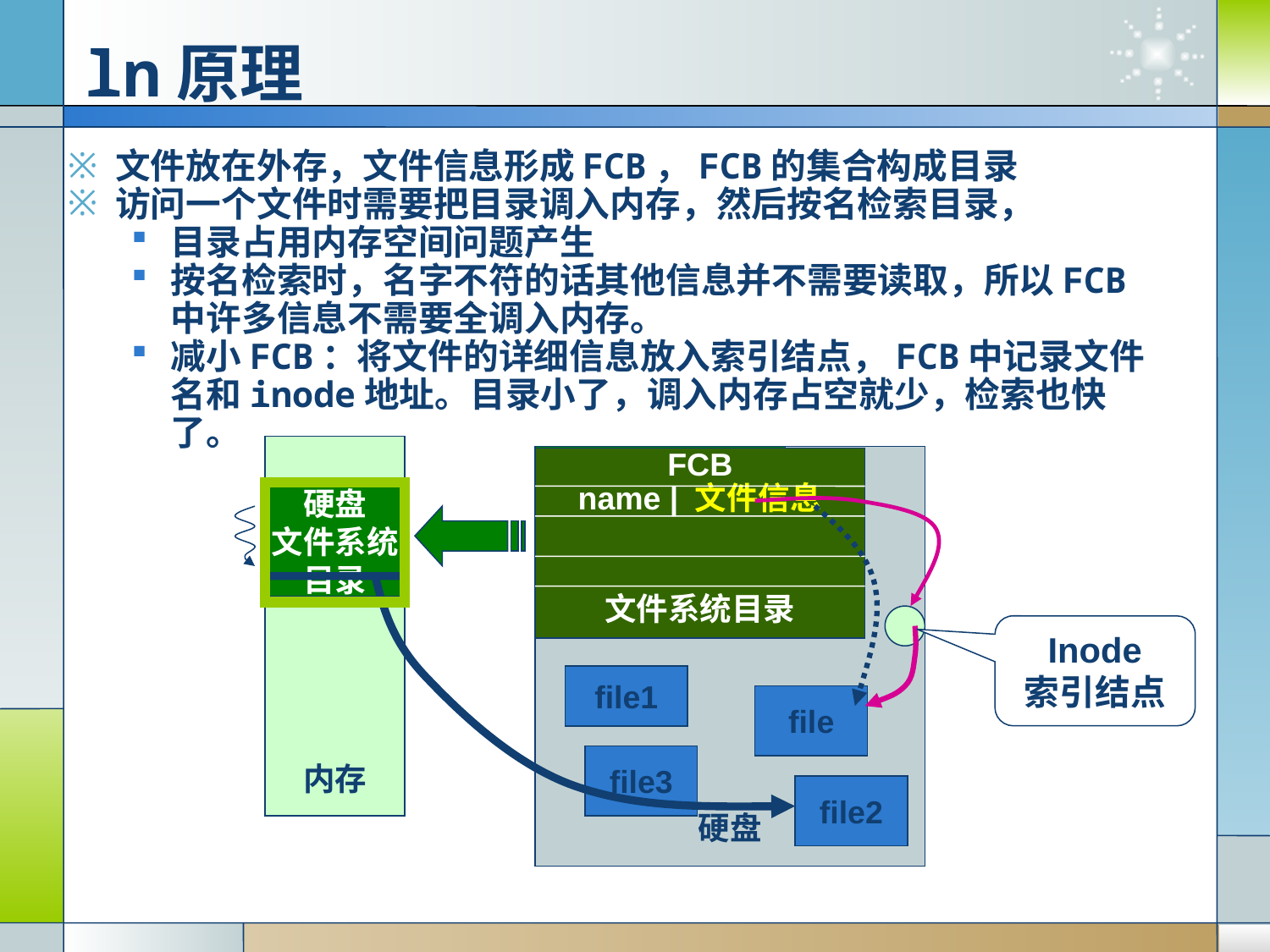

# ln原理
文件放在外存，文件信息形成FCB，FCB的集合构成目录
访问一个文件时需要把目录调入内存，然后按名检索目录，
目录占用内存空间问题产生
按名检索时，名字不符的话其他信息并不需要读取，所以FCB中许多信息不需要全调入内存。
减小FCB：将文件的详细信息放入索引结点，FCB中记录文件名和inode地址。目录小了，调入内存占空就少，检索也快了。

内存

硬盘
FCB
name | inode

文件系统目录
FCB
name | 文件信息

文件系统目录

硬盘
文件系统
目录

Inode
索引结点

file1
file
file3
file2
51